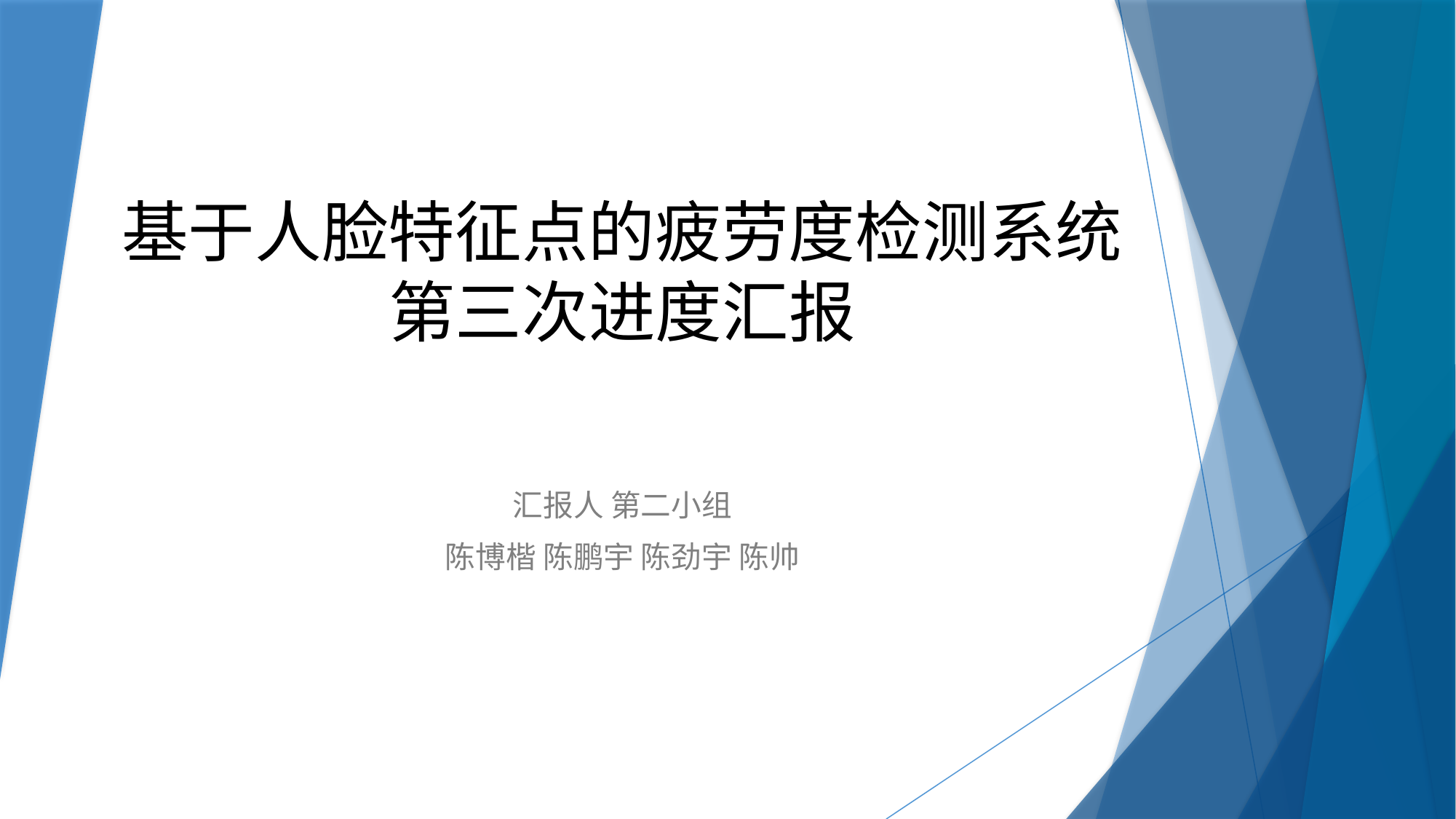

# 基于人脸特征点的疲劳度检测系统 第三次进度汇报
汇报人 第二小组
陈博楷 陈鹏宇 陈劲宇 陈帅